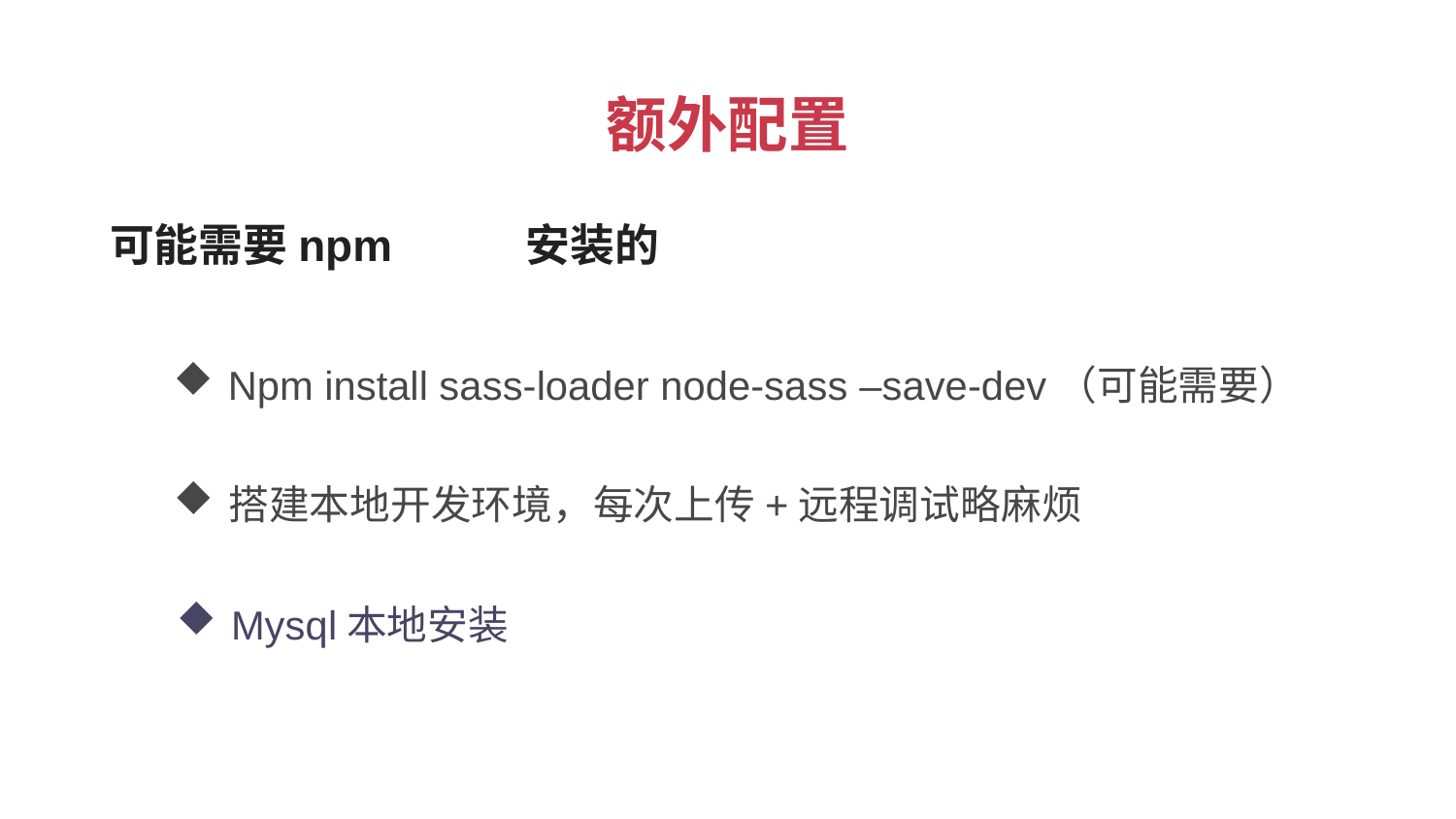

额外配置
 可能需要npm	安装的
Npm install sass-loader node-sass –save-dev（可能需要）
搭建本地开发环境，每次上传+远程调试略麻烦
Mysql本地安装